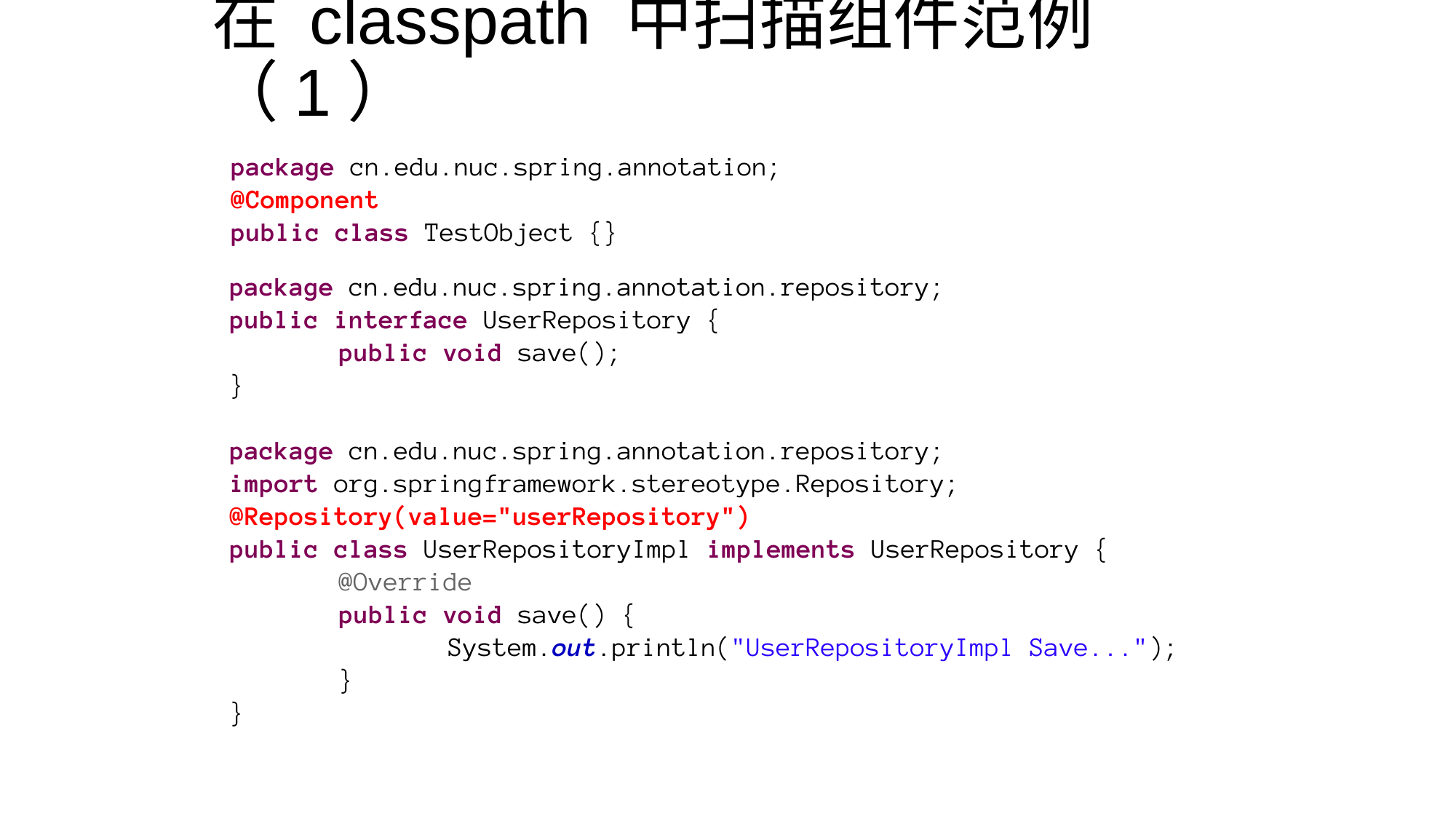

# 在 classpath 中扫描组件范例（1）
package cn.edu.nuc.spring.annotation;
@Component
public class TestObject {}
package cn.edu.nuc.spring.annotation.repository;
public interface UserRepository {
	public void save();
}

package cn.edu.nuc.spring.annotation.repository;
import org.springframework.stereotype.Repository;
@Repository(value="userRepository")
public class UserRepositoryImpl implements UserRepository {
	@Override
	public void save() {
		System.out.println("UserRepositoryImpl Save...");
	}
}